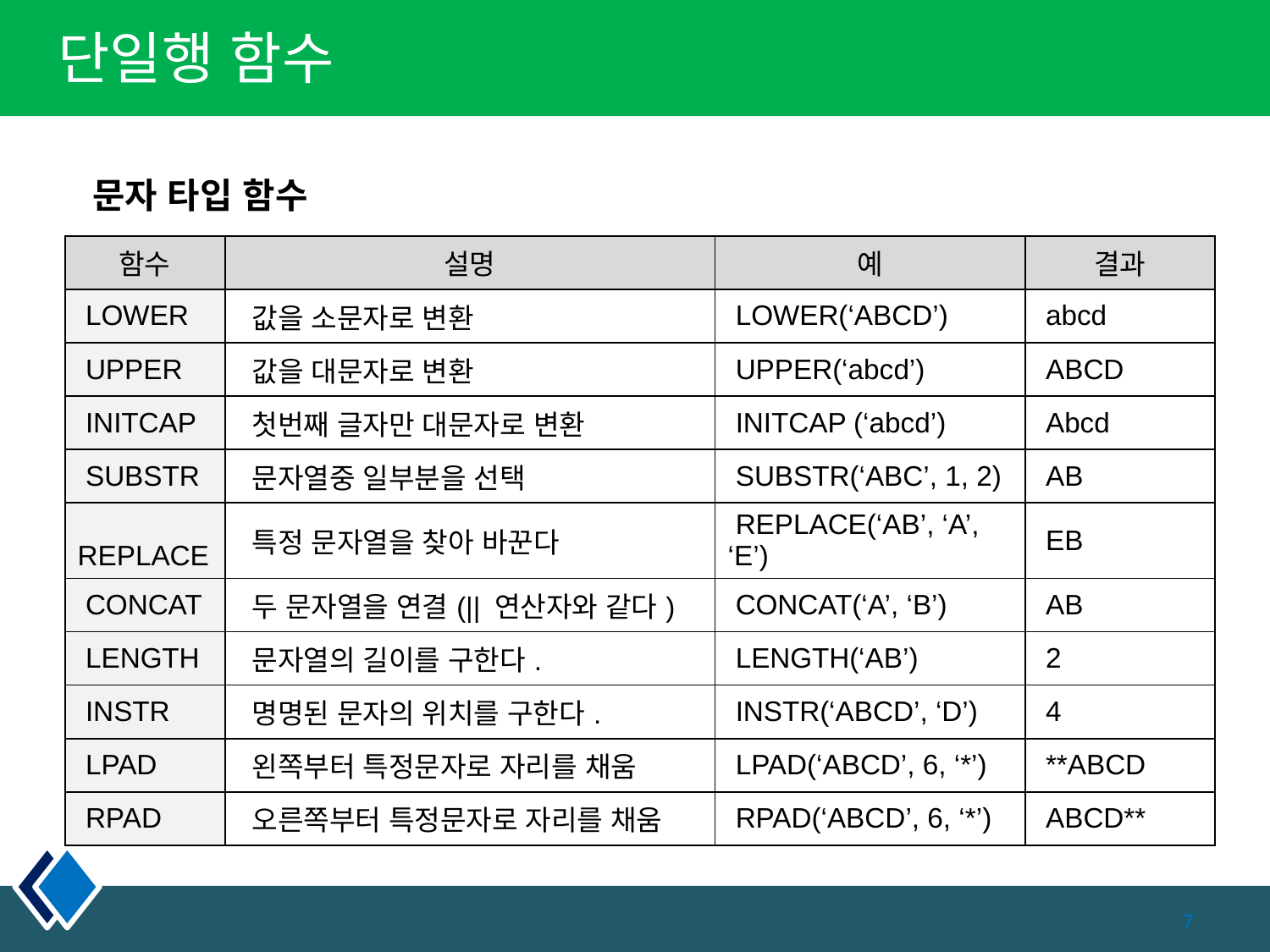

# 단일행 함수
 문자 타입 함수
| 함수 | 설명 | 예 | 결과 |
| --- | --- | --- | --- |
| LOWER | 값을 소문자로 변환 | LOWER(‘ABCD’) | abcd |
| UPPER | 값을 대문자로 변환 | UPPER(‘abcd’) | ABCD |
| INITCAP | 첫번째 글자만 대문자로 변환 | INITCAP (‘abcd’) | Abcd |
| SUBSTR | 문자열중 일부분을 선택 | SUBSTR(‘ABC’, 1, 2) | AB |
| REPLACE | 특정 문자열을 찾아 바꾼다 | REPLACE(‘AB’, ‘A’, ‘E’) | EB |
| CONCAT | 두 문자열을 연결(|| 연산자와 같다) | CONCAT(‘A’, ‘B’) | AB |
| LENGTH | 문자열의 길이를 구한다. | LENGTH(‘AB’) | 2 |
| INSTR | 명명된 문자의 위치를 구한다. | INSTR(‘ABCD’, ‘D’) | 4 |
| LPAD | 왼쪽부터 특정문자로 자리를 채움 | LPAD(‘ABCD’, 6, ‘\*’) | \*\*ABCD |
| RPAD | 오른쪽부터 특정문자로 자리를 채움 | RPAD(‘ABCD’, 6, ‘\*’) | ABCD\*\* |
7